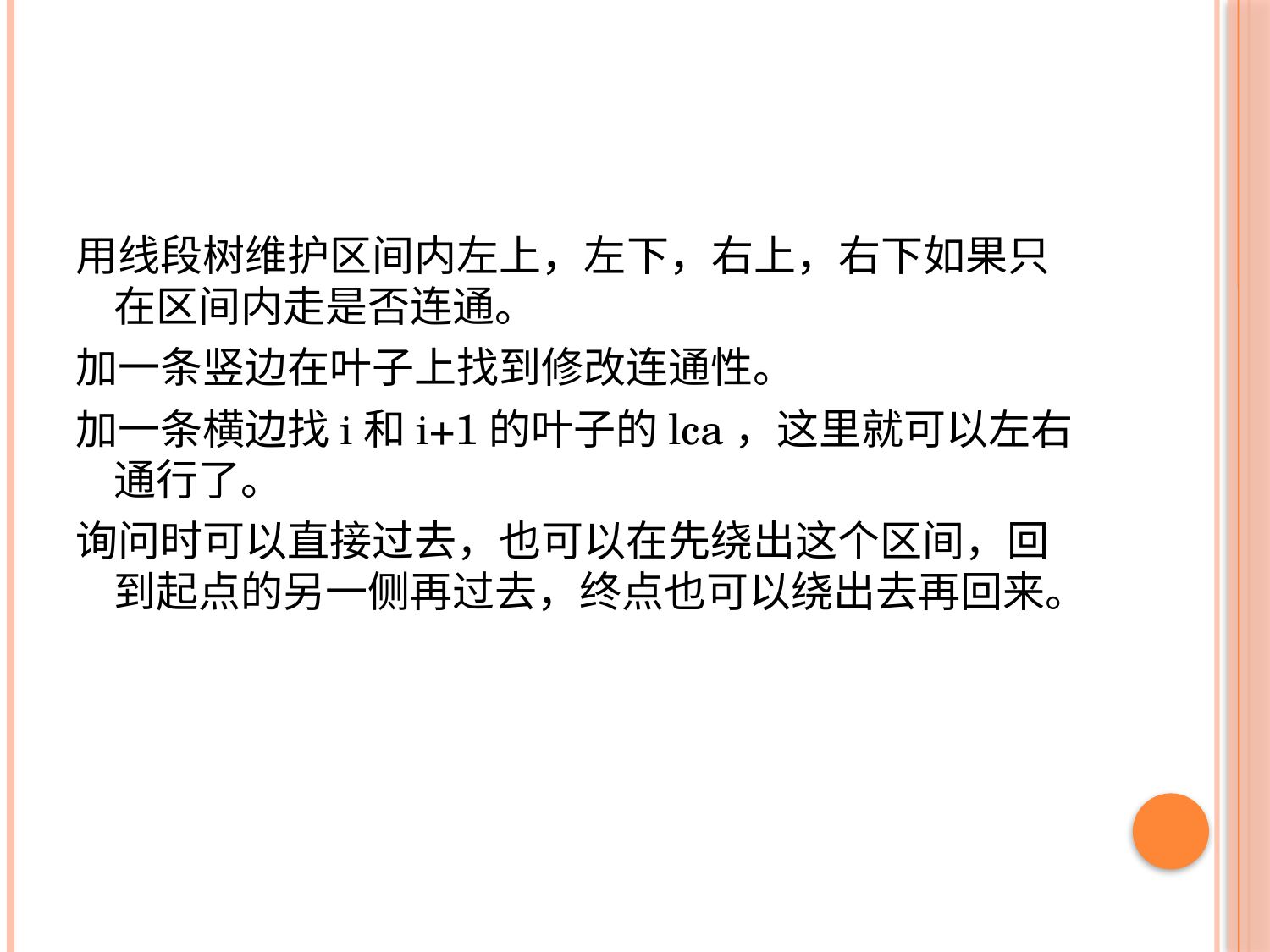

#
用线段树维护区间内左上，左下，右上，右下如果只在区间内走是否连通。
加一条竖边在叶子上找到修改连通性。
加一条横边找i和i+1的叶子的lca，这里就可以左右通行了。
询问时可以直接过去，也可以在先绕出这个区间，回到起点的另一侧再过去，终点也可以绕出去再回来。